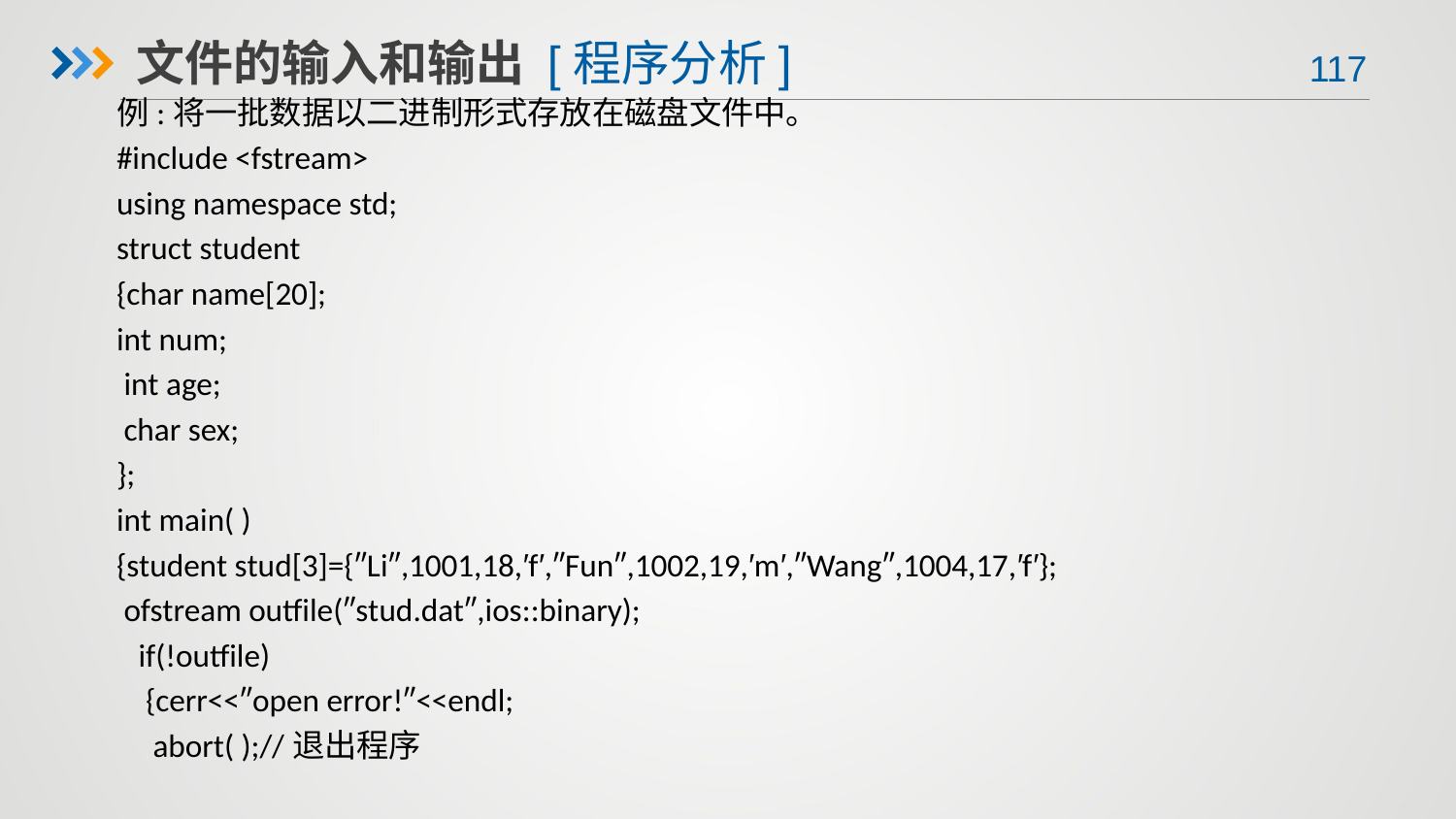

文件的输入和输出 [程序分析]
例:将一批数据以二进制形式存放在磁盘文件中。
#include <fstream>
using namespace std;
struct student
{char name[20];
int num;
 int age;
 char sex;
};
int main( )
{student stud[3]={″Li″,1001,18,′f′,″Fun″,1002,19,′m′,″Wang″,1004,17,′f′};
 ofstream outfile(″stud.dat″,ios::binary);
   if(!outfile)
    {cerr<<″open error!″<<endl;
     abort( );//退出程序